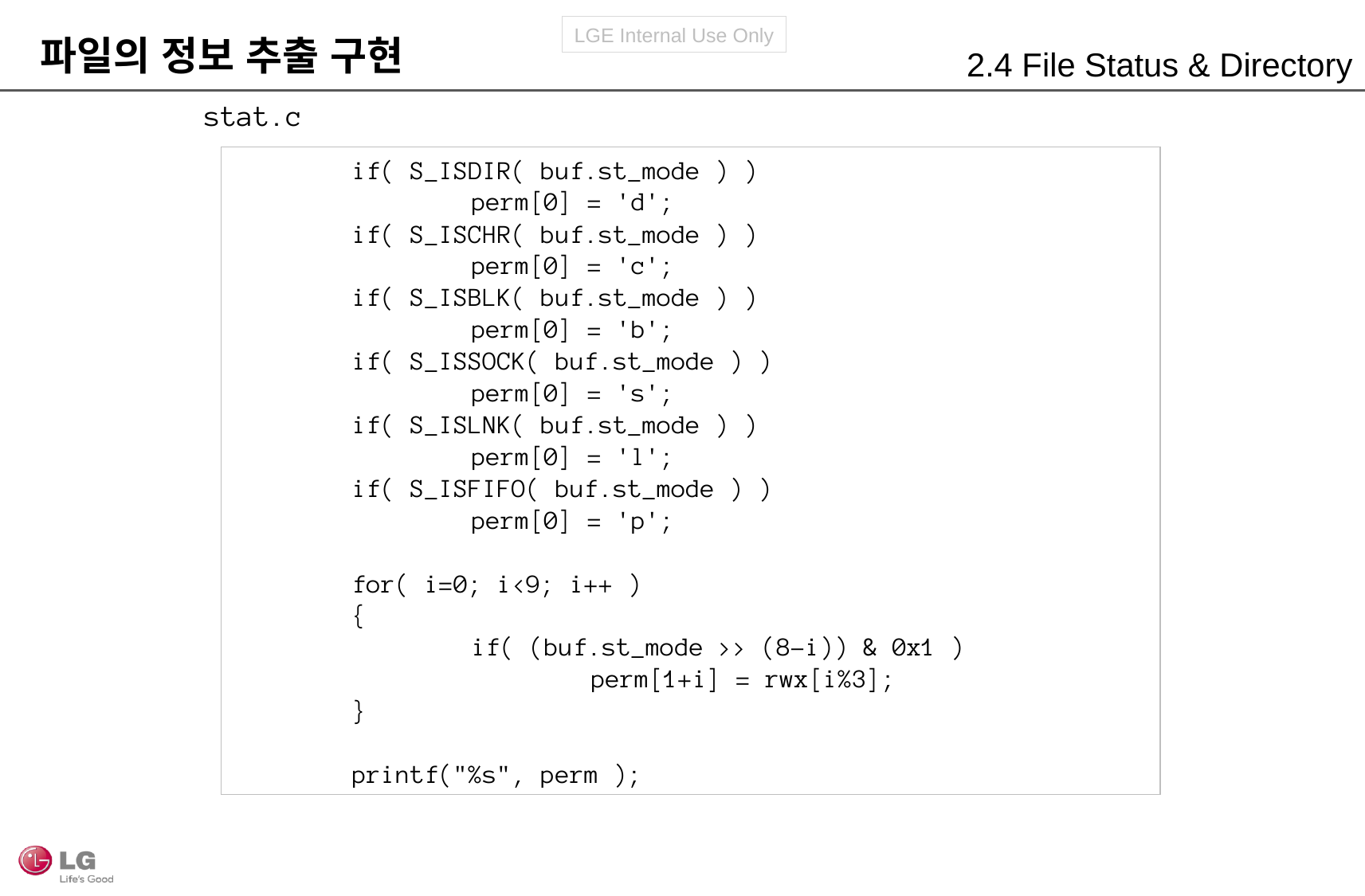

파일의 정보 추출 구현
2.4 File Status & Directory

stat.c
	if( S_ISDIR( buf.st_mode ) )
		perm[0] = 'd';
	if( S_ISCHR( buf.st_mode ) )
		perm[0] = 'c';
	if( S_ISBLK( buf.st_mode ) )
		perm[0] = 'b';
	if( S_ISSOCK( buf.st_mode ) )
		perm[0] = 's';
	if( S_ISLNK( buf.st_mode ) )
		perm[0] = 'l';
	if( S_ISFIFO( buf.st_mode ) )
		perm[0] = 'p';

	for( i=0; i<9; i++ )
	{
		if( (buf.st_mode >> (8-i)) & 0x1 )
			perm[1+i] = rwx[i%3];
	}

	printf("%s", perm );